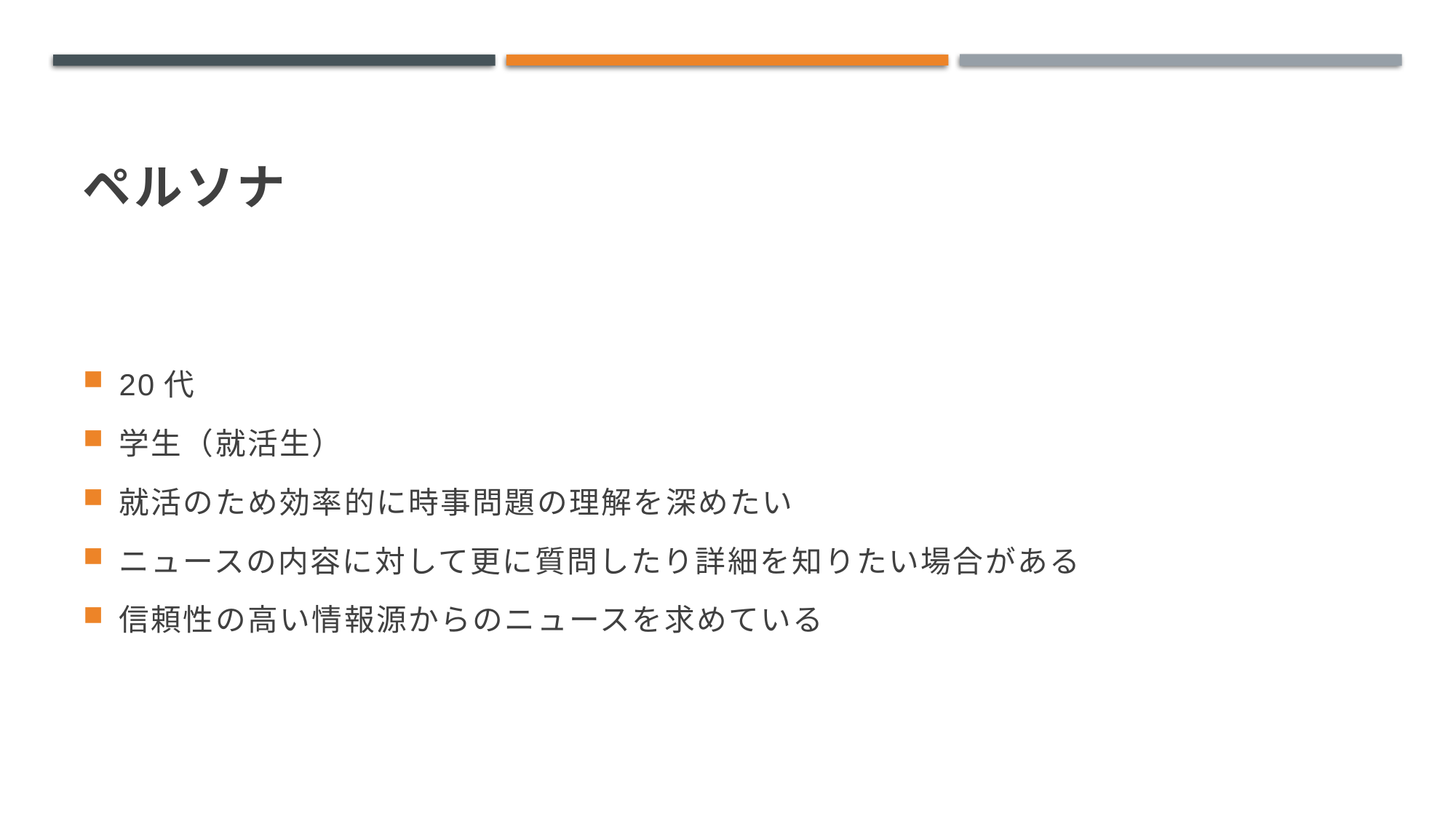

# ペルソナ
20代
学生（就活生）
就活のため効率的に時事問題の理解を深めたい
ニュースの内容に対して更に質問したり詳細を知りたい場合がある
信頼性の高い情報源からのニュースを求めている